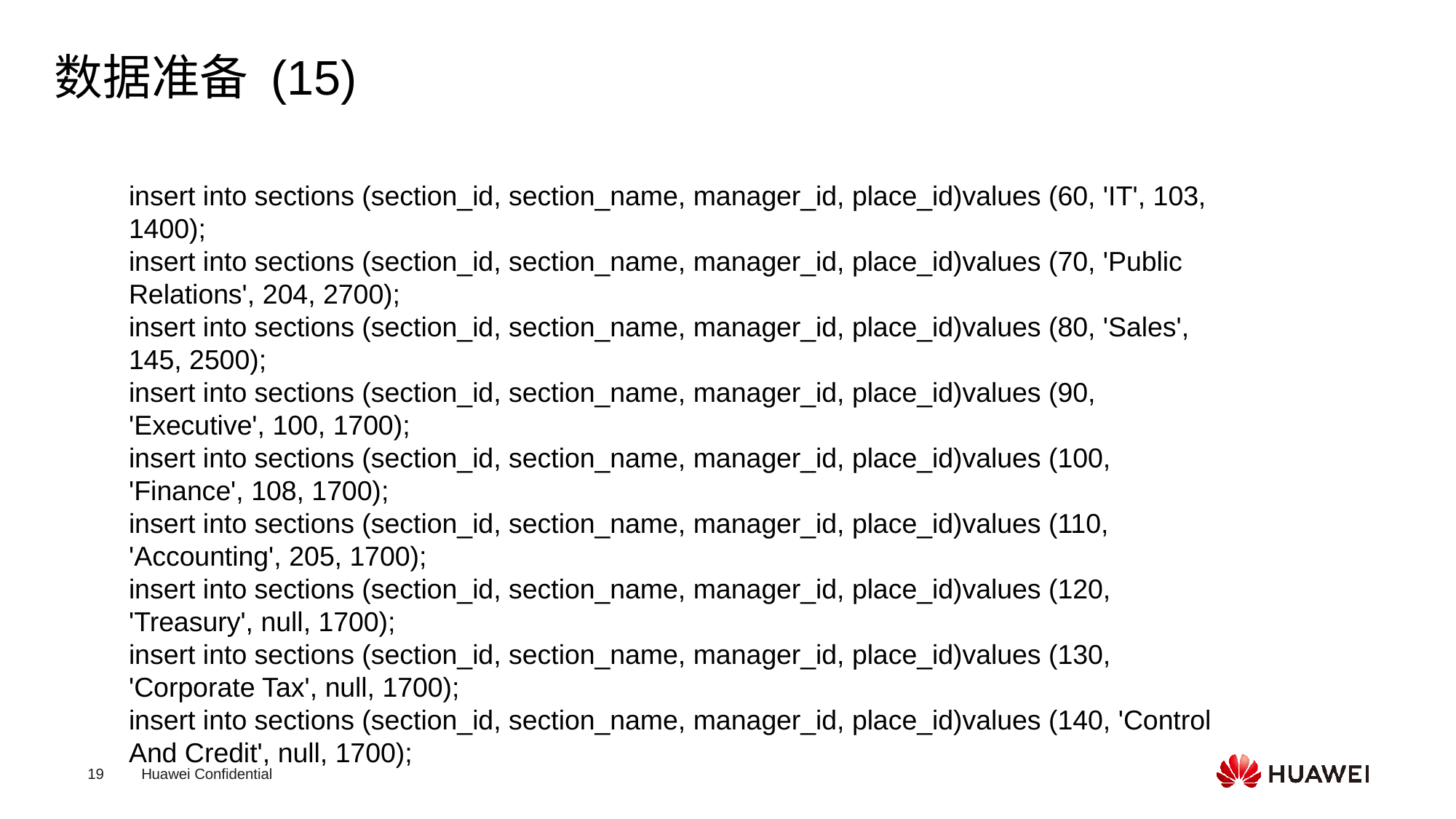

# 数据准备 (15)
insert into sections (section_id, section_name, manager_id, place_id)values (60, 'IT', 103, 1400);insert into sections (section_id, section_name, manager_id, place_id)values (70, 'Public Relations', 204, 2700);insert into sections (section_id, section_name, manager_id, place_id)values (80, 'Sales', 145, 2500);insert into sections (section_id, section_name, manager_id, place_id)values (90, 'Executive', 100, 1700);insert into sections (section_id, section_name, manager_id, place_id)values (100, 'Finance', 108, 1700);insert into sections (section_id, section_name, manager_id, place_id)values (110, 'Accounting', 205, 1700);insert into sections (section_id, section_name, manager_id, place_id)values (120, 'Treasury', null, 1700);insert into sections (section_id, section_name, manager_id, place_id)values (130, 'Corporate Tax', null, 1700);insert into sections (section_id, section_name, manager_id, place_id)values (140, 'Control And Credit', null, 1700);